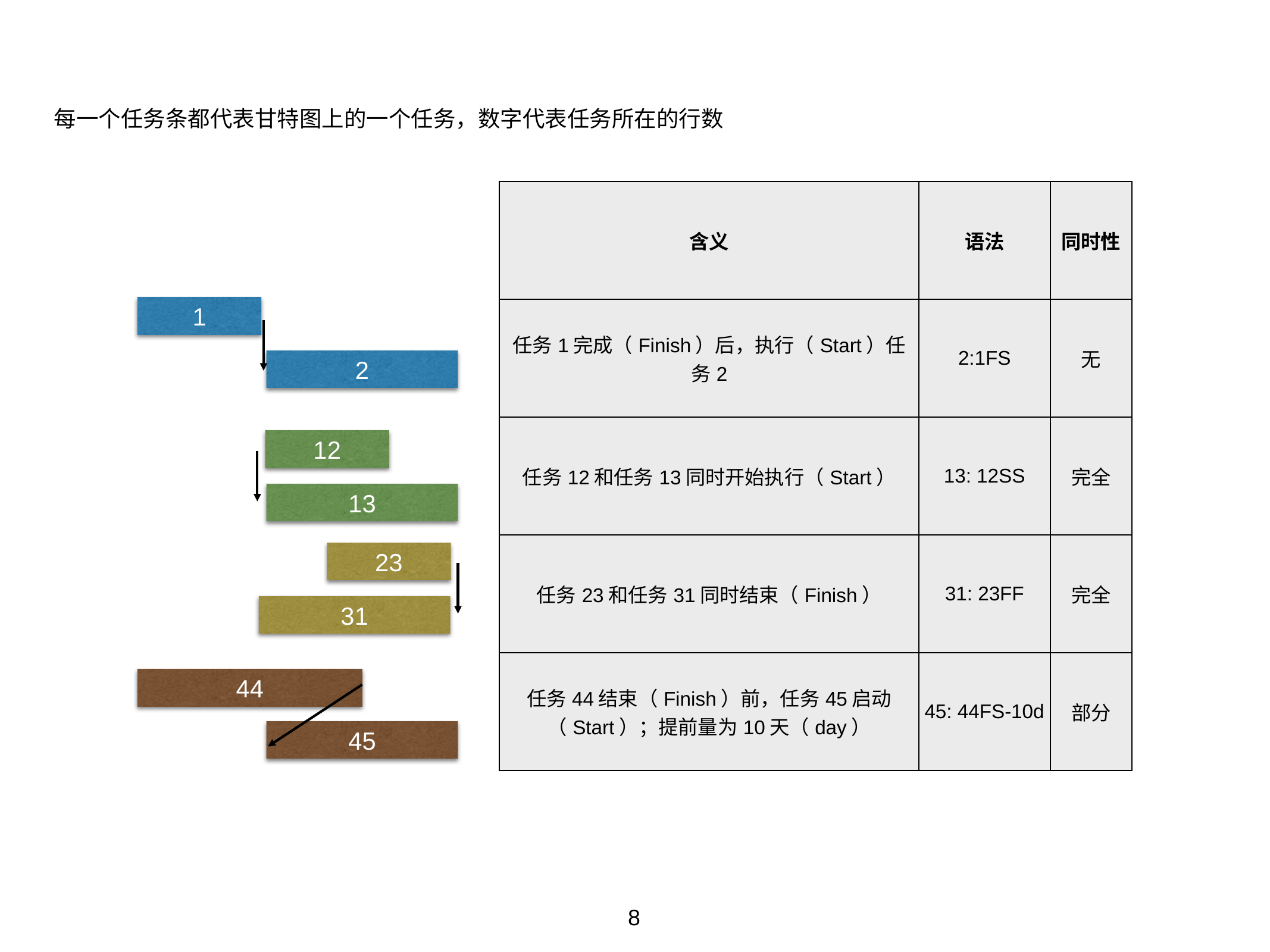

每一个任务条都代表甘特图上的一个任务，数字代表任务所在的行数
| 含义 | 语法 | 同时性 |
| --- | --- | --- |
| 任务1完成（Finish）后，执行（Start）任务2 | 2:1FS | 无 |
| 任务12和任务13同时开始执行（Start） | 13: 12SS | 完全 |
| 任务23和任务31同时结束（Finish） | 31: 23FF | 完全 |
| 任务44结束（Finish）前，任务45启动（Start）；提前量为10天（day） | 45: 44FS-10d | 部分 |
1

2
12

13
23

31
44

45
8